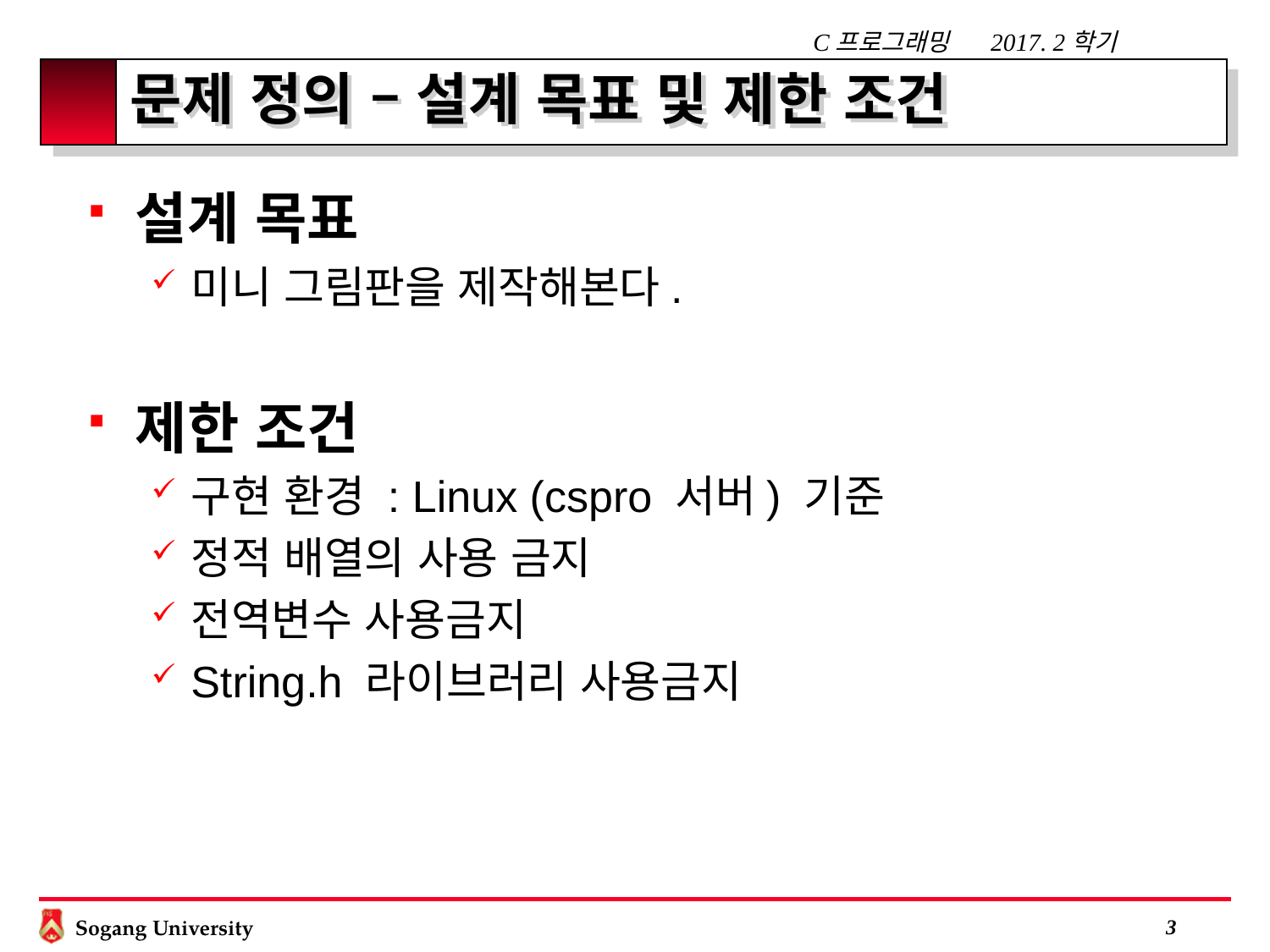

# 문제 정의 – 설계 목표 및 제한 조건
설계 목표
미니 그림판을 제작해본다.

제한 조건
구현 환경 : Linux (cspro 서버) 기준
정적 배열의 사용 금지
전역변수 사용금지
String.h 라이브러리 사용금지

 3